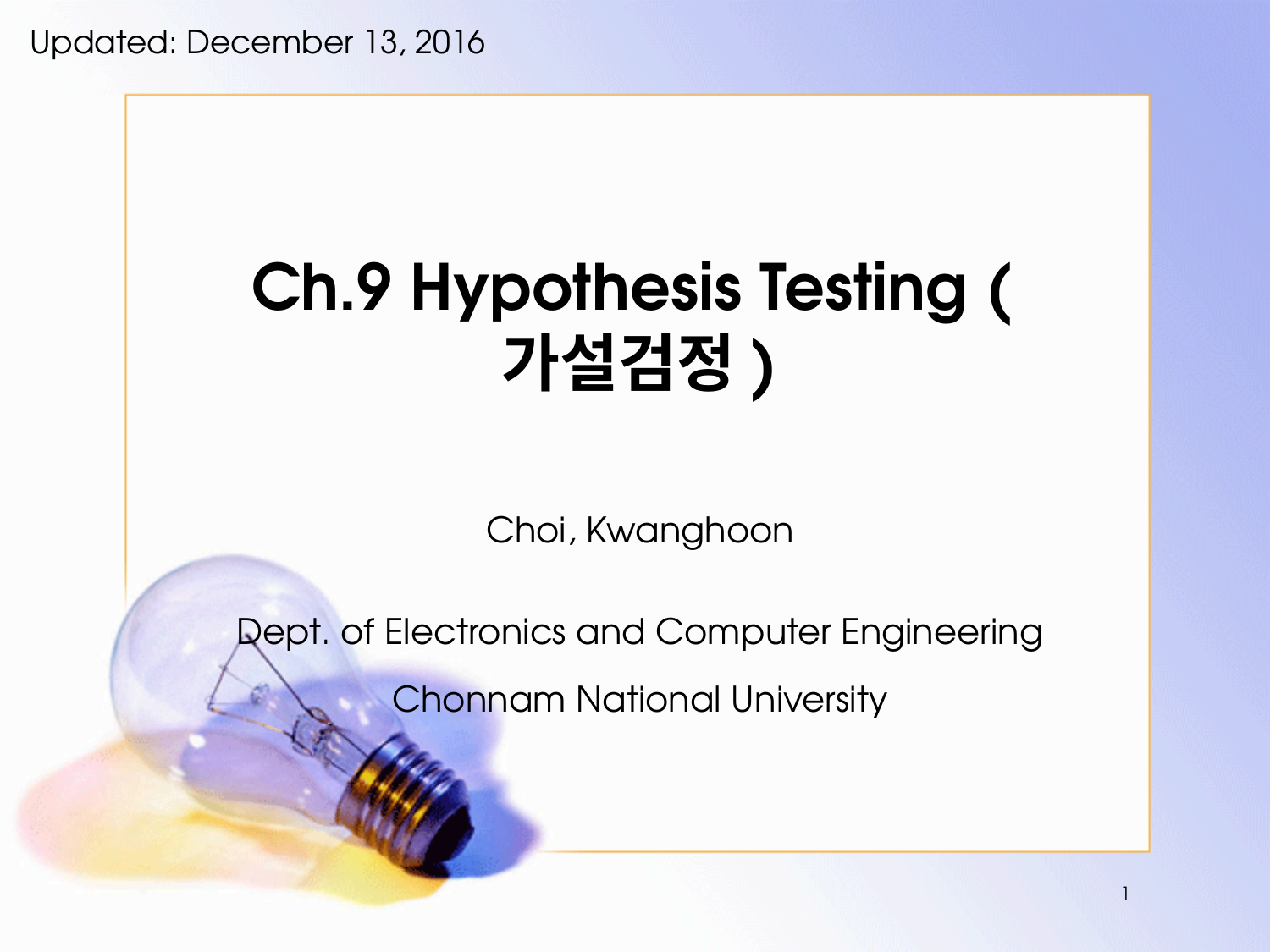

Updated: December 13, 2016
# Ch.9 Hypothesis Testing (가설검정)
Choi, Kwanghoon

Dept. of Electronics and Computer Engineering

Chonnam National University
1